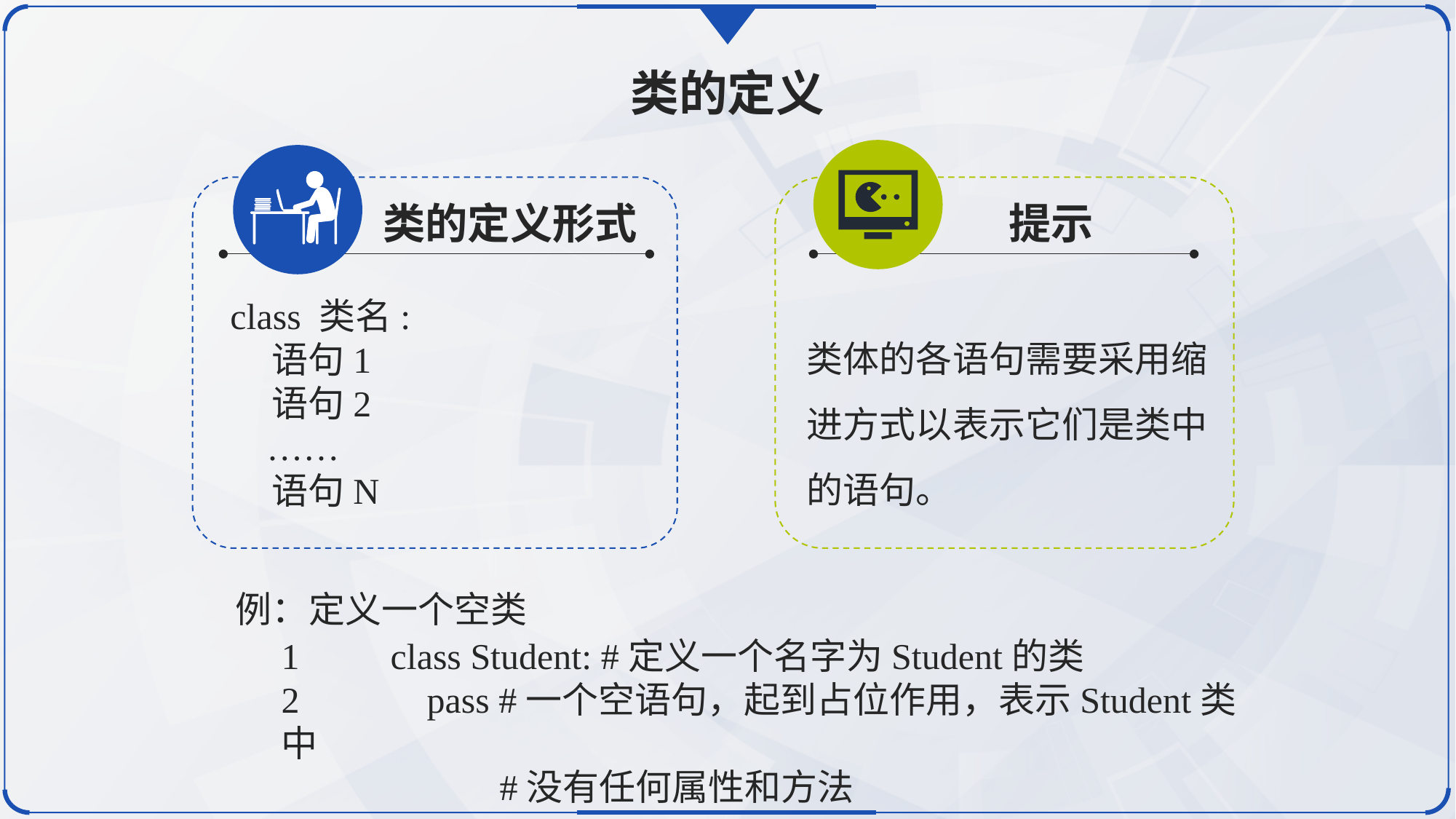

类的定义

类的定义形式
提示
class 类名:
    语句1
    语句2
    ……
    语句N
类体的各语句需要采用缩进方式以表示它们是类中的语句。
例：定义一个空类
1	class Student: #定义一个名字为Student的类
2	    pass #一个空语句，起到占位作用，表示Student类中
                	#没有任何属性和方法